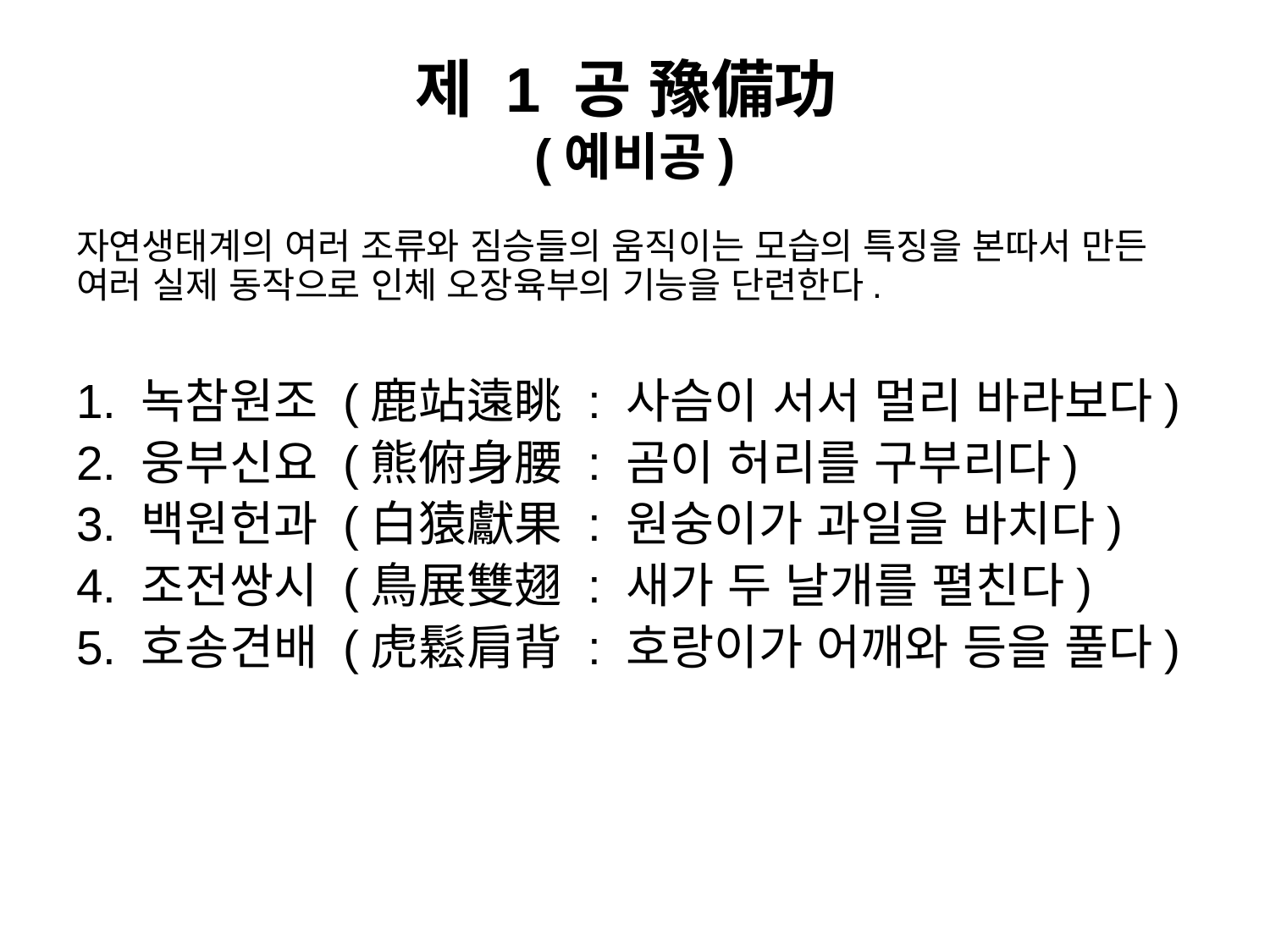

# 제 1 공 豫備功 (예비공)
자연생태계의 여러 조류와 짐승들의 움직이는 모습의 특징을 본따서 만든 여러 실제 동작으로 인체 오장육부의 기능을 단련한다.

1. 녹참원조 (鹿站遠眺 : 사슴이 서서 멀리 바라보다)
2. 웅부신요 (熊俯身腰 : 곰이 허리를 구부리다)
3. 백원헌과 (白猿獻果 : 원숭이가 과일을 바치다)
4. 조전쌍시 (鳥展雙翅 : 새가 두 날개를 펼친다)
5. 호송견배 (虎鬆肩背 : 호랑이가 어깨와 등을 풀다)